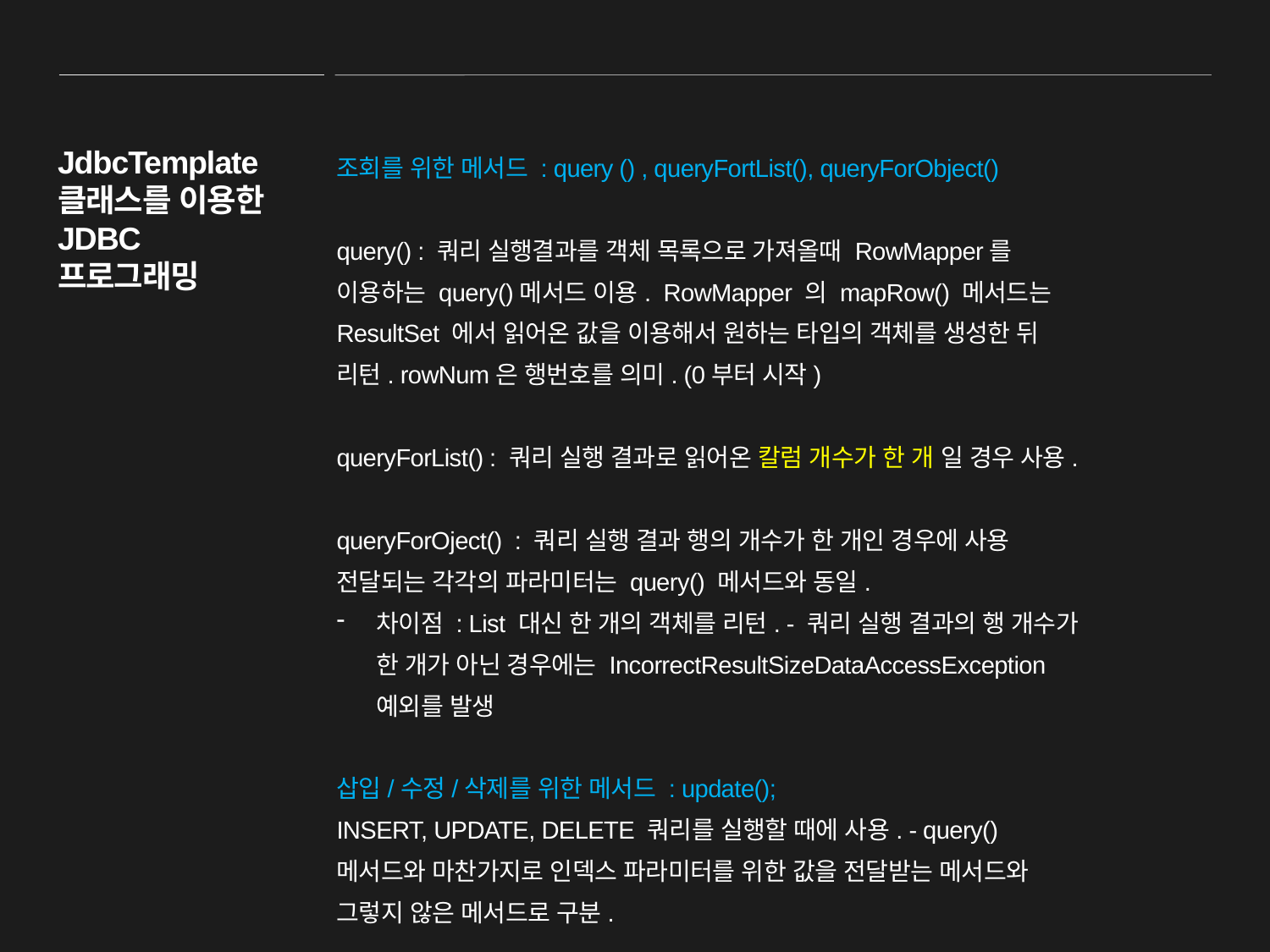

조회를 위한 메서드 : query () , queryFortList(), queryForObject()

query() : 쿼리 실행결과를 객체 목록으로 가져올때 RowMapper를 이용하는 query()메서드 이용.  RowMapper 의 mapRow() 메서드는  ResultSet 에서 읽어온 값을 이용해서 원하는 타입의 객체를 생성한 뒤 리턴. rowNum은 행번호를 의미. (0부터 시작)

queryForList() : 쿼리 실행 결과로 읽어온 칼럼 개수가 한 개 일 경우 사용.

queryForOject()  : 쿼리 실행 결과 행의 개수가 한 개인 경우에 사용
전달되는 각각의 파라미터는 query() 메서드와 동일.
차이점 : List 대신 한 개의 객체를 리턴. - 쿼리 실행 결과의 행 개수가 한 개가 아닌 경우에는 IncorrectResultSizeDataAccessException 예외를 발생

삽입/수정/삭제를 위한 메서드 : update();
INSERT, UPDATE, DELETE 쿼리를 실행할 때에 사용. - query() 메서드와 마찬가지로 인덱스 파라미터를 위한 값을 전달받는 메서드와 그렇지 않은 메서드로 구분.
JdbcTemplate 클래스를 이용한 JDBC 프로그래밍